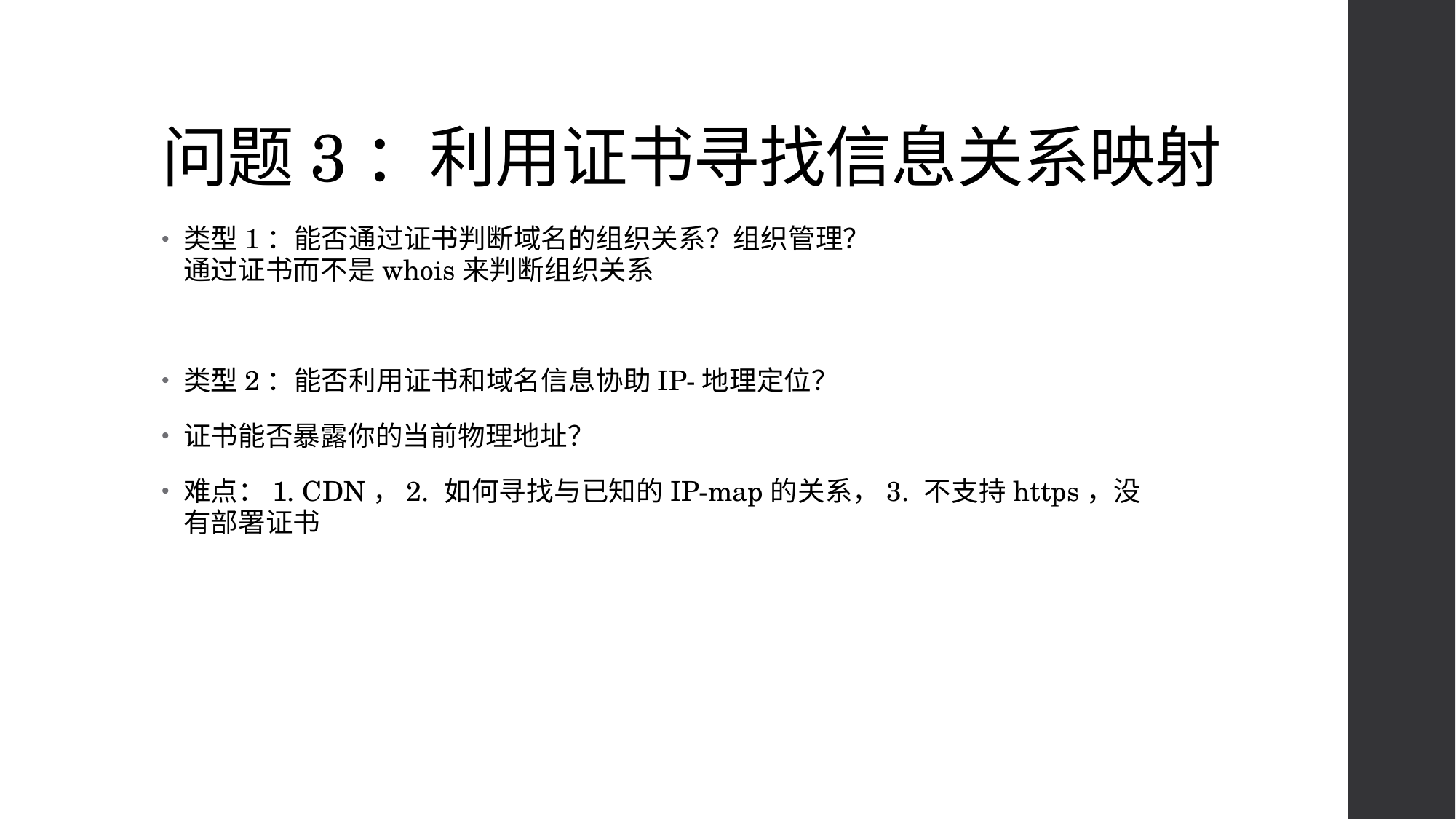

# 问题3：利用证书寻找信息关系映射
类型1：能否通过证书判断域名的组织关系？组织管理？
通过证书而不是whois来判断组织关系

类型2：能否利用证书和域名信息协助IP-地理定位？
证书能否暴露你的当前物理地址？
难点：1. CDN，2. 如何寻找与已知的IP-map的关系，3. 不支持https，没有部署证书